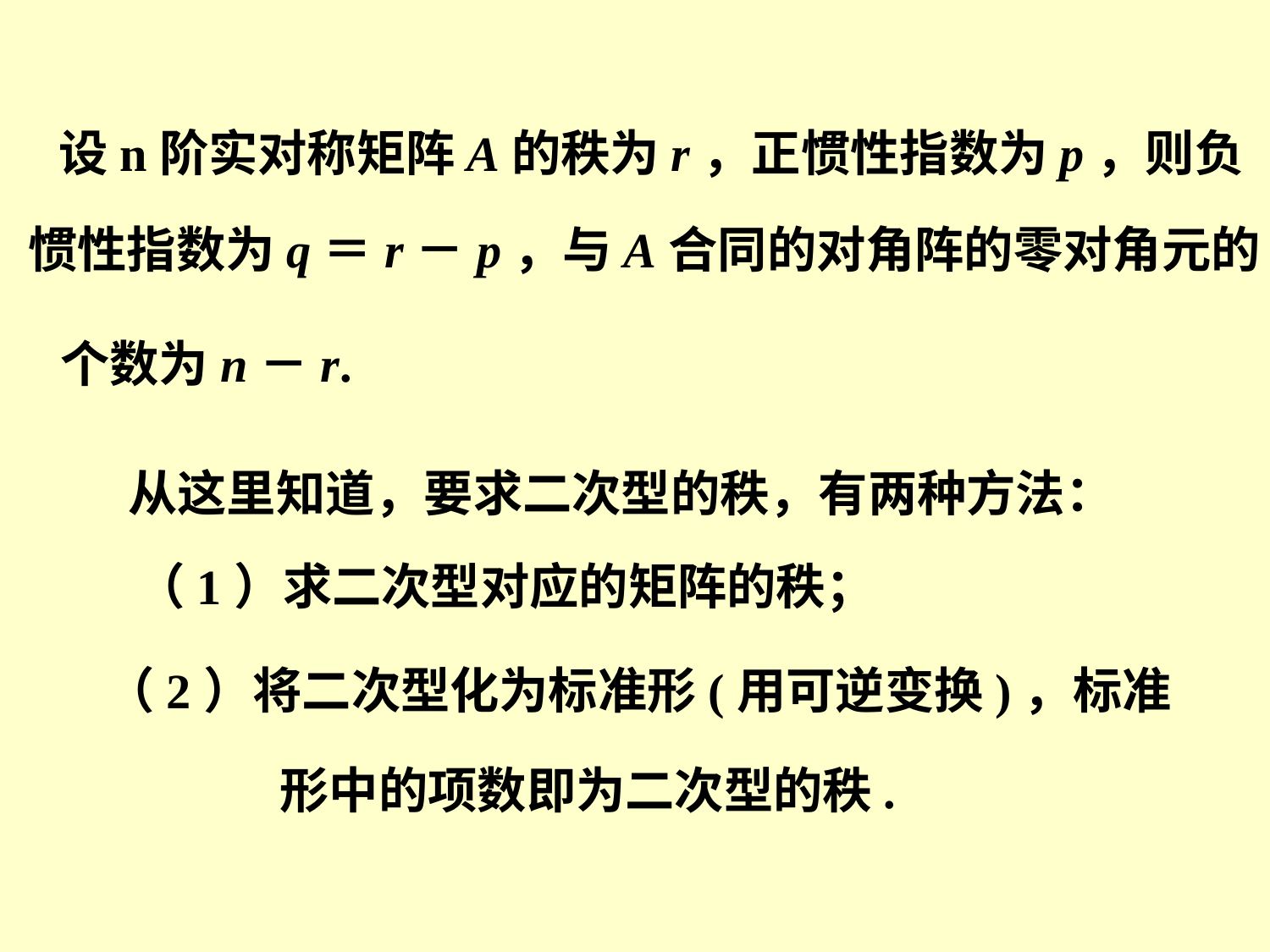

设n阶实对称矩阵A的秩为r，正惯性指数为p，则负
惯性指数为q＝r－p，与A合同的对角阵的零对角元的
个数为n－r.
从这里知道，要求二次型的秩，有两种方法：
（1）求二次型对应的矩阵的秩；
（2）将二次型化为标准形(用可逆变换)，标准
形中的项数即为二次型的秩.